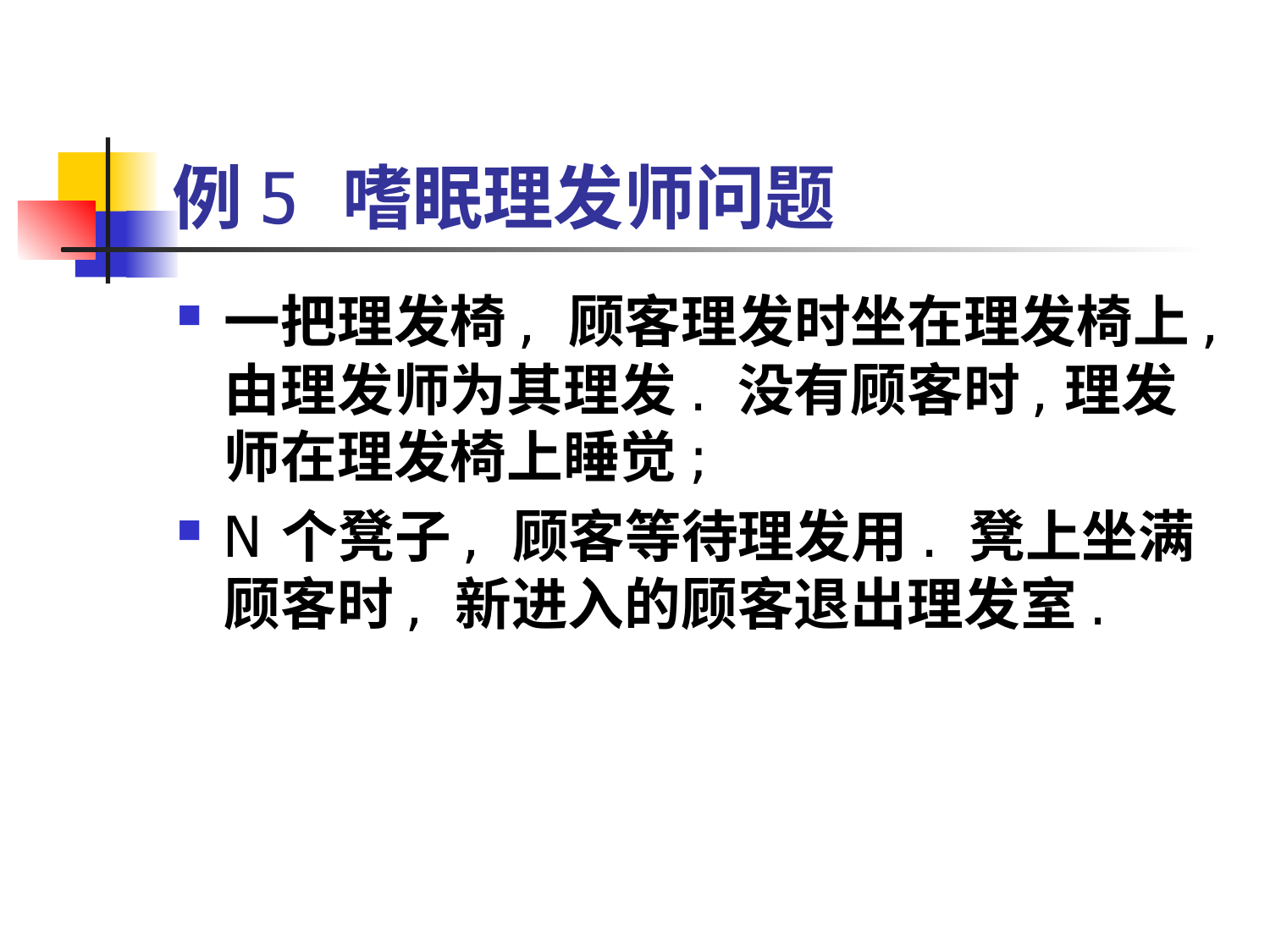

# 例5 嗜眠理发师问题
一把理发椅, 顾客理发时坐在理发椅上, 由理发师为其理发. 没有顾客时,理发师在理发椅上睡觉;
N个凳子, 顾客等待理发用. 凳上坐满顾客时, 新进入的顾客退出理发室.